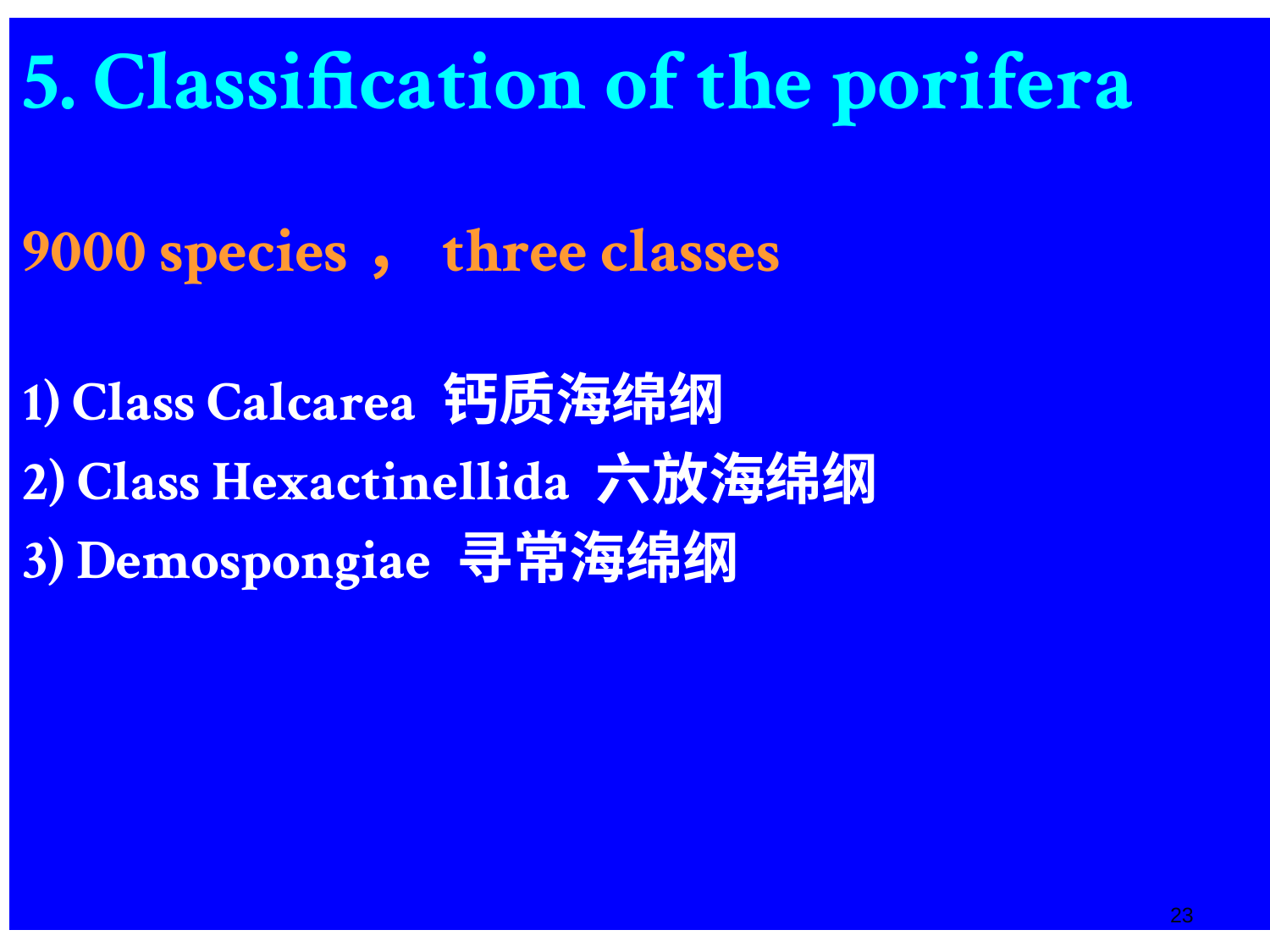

5. Classification of the porifera

9000 species，three classes

1) Class Calcarea 钙质海绵纲
2) Class Hexactinellida 六放海绵纲
3) Demospongiae 寻常海绵纲
23